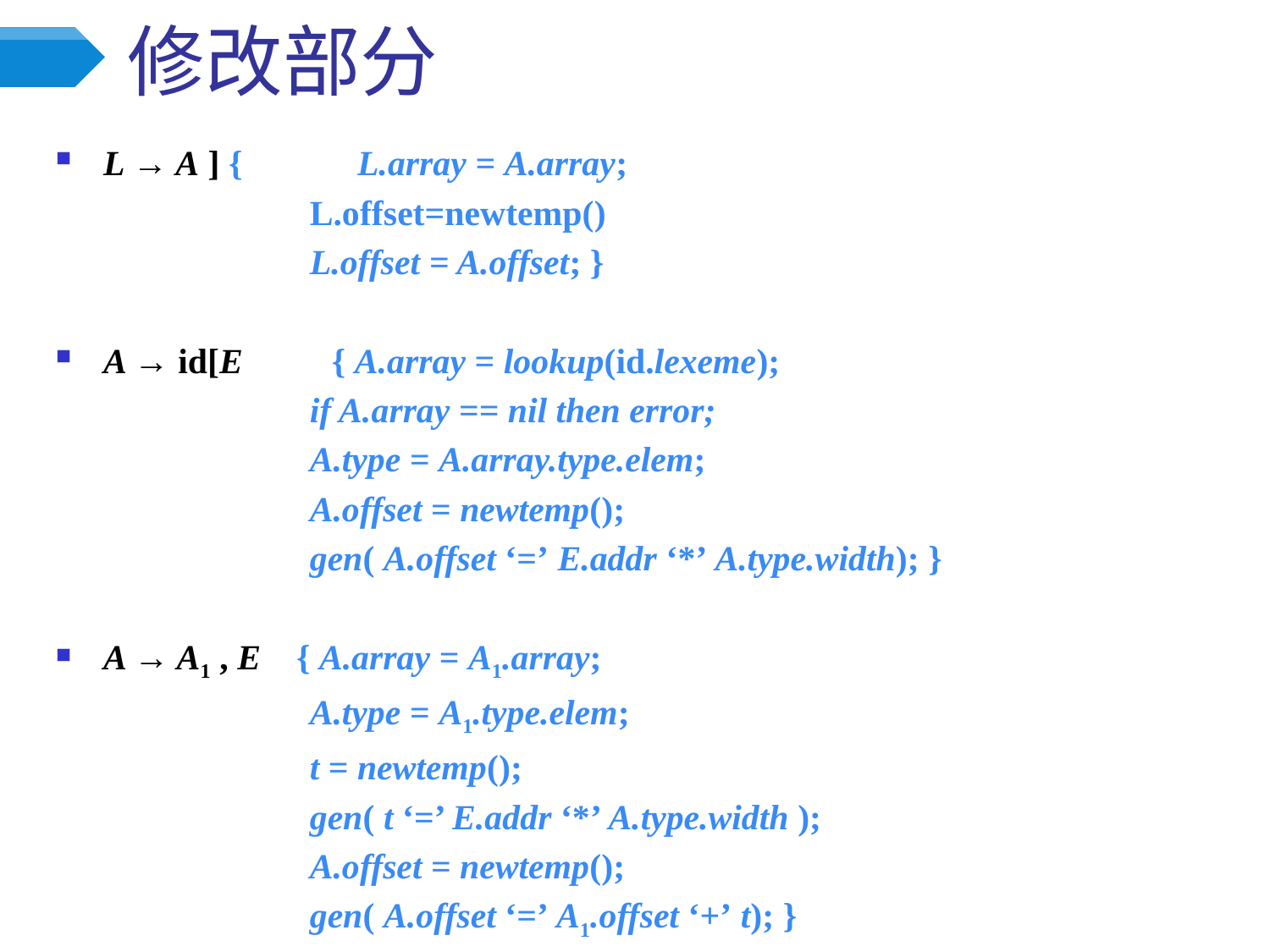

# 修改部分
L → A ] {	L.array = A.array;
		L.offset=newtemp()
		L.offset = A.offset; }

A → id[E          { A.array = lookup(id.lexeme);
		if A.array == nil then error;
		A.type = A.array.type.elem;
		A.offset = newtemp();
		gen( A.offset ‘=’ E.addr ‘*’ A.type.width); }

A → A1 , E    { A.array = A1.array;
		A.type = A1.type.elem;
		t = newtemp();
		gen( t ‘=’ E.addr ‘*’ A.type.width );
		A.offset = newtemp();
		gen( A.offset ‘=’ A1.offset ‘+’ t); }